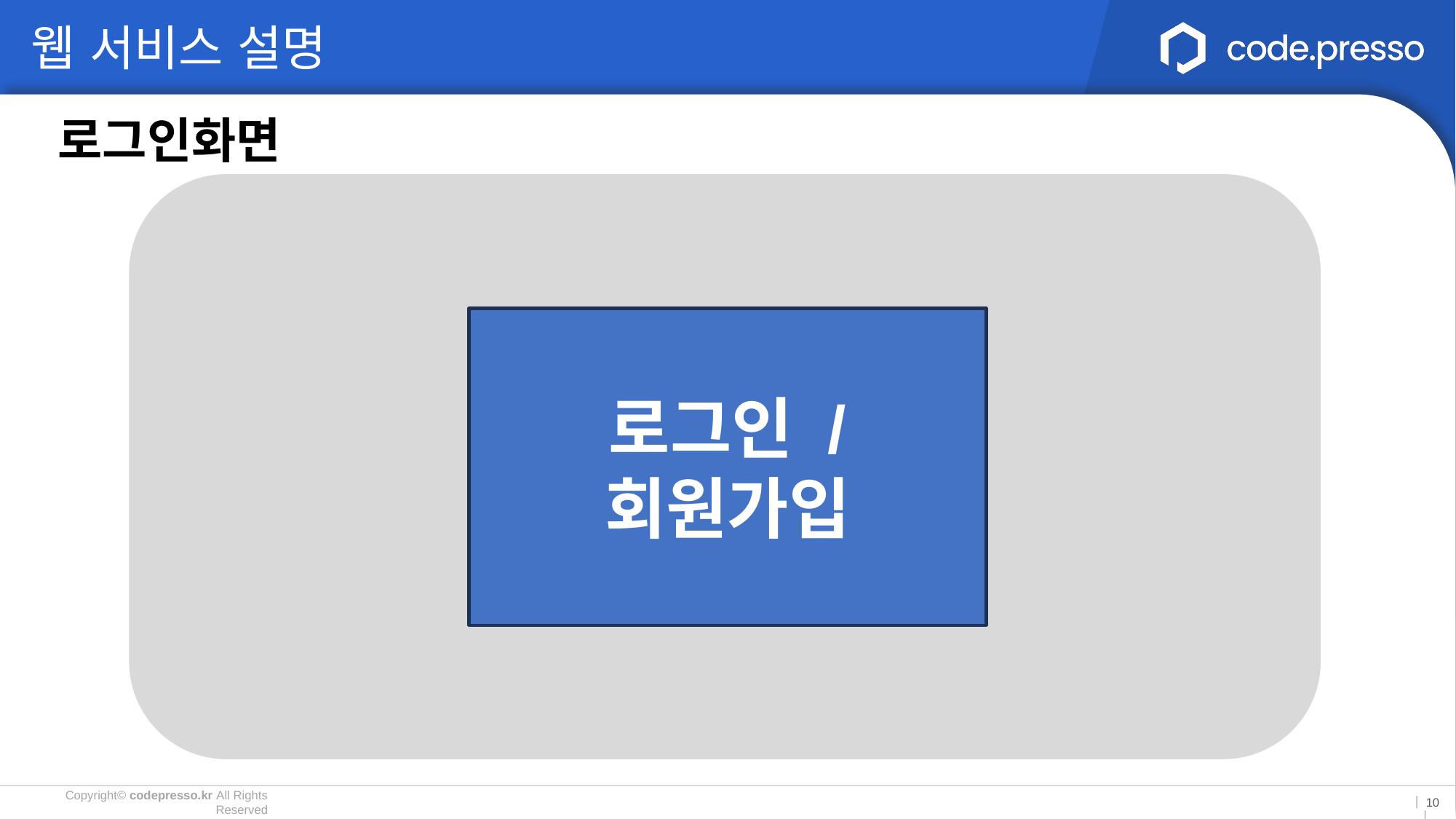

웹 서비스 설명
로그인화면
여행 일정 도우미

로그인 / 회원가입